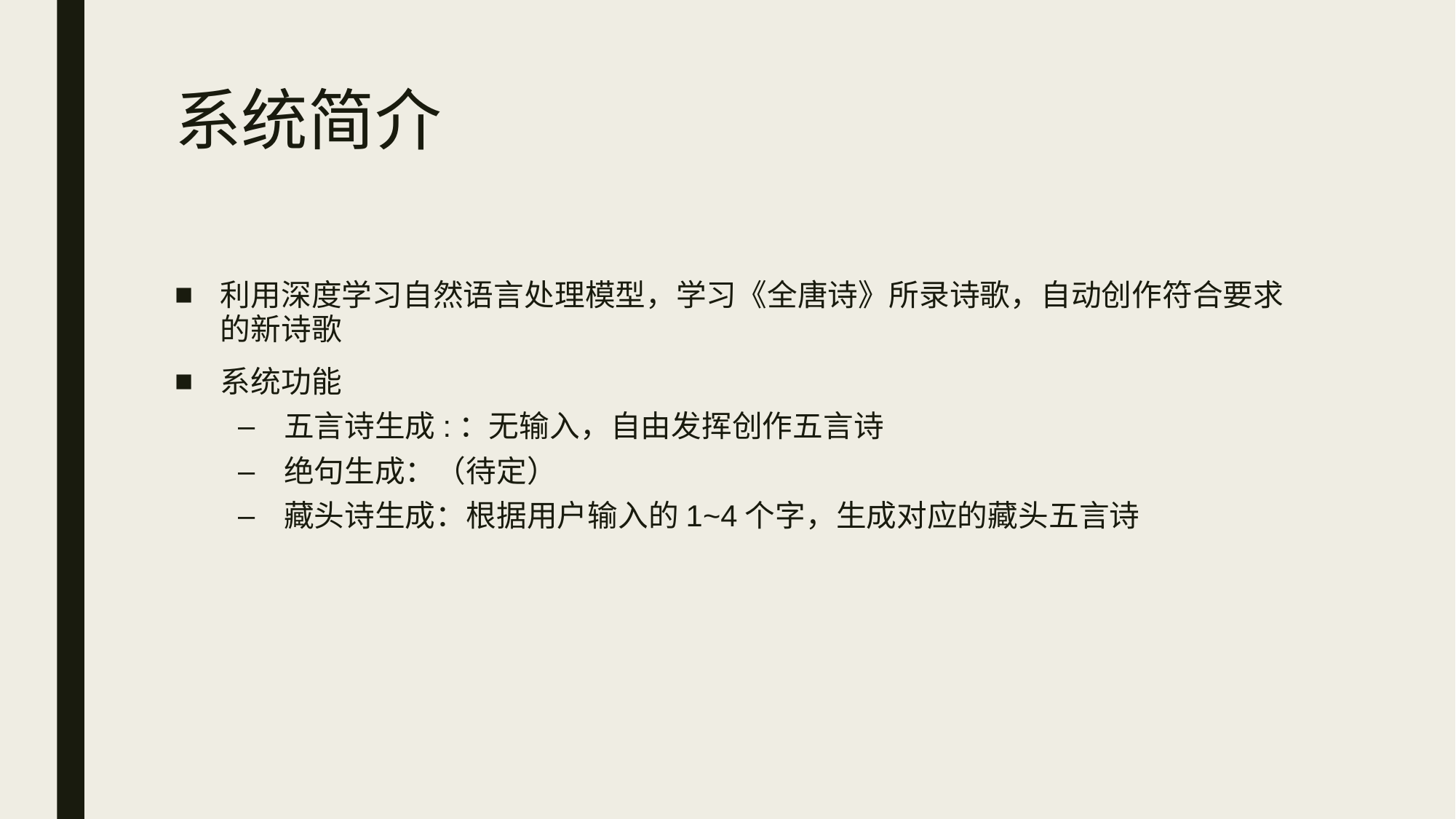

# 系统简介
利用深度学习自然语言处理模型，学习《全唐诗》所录诗歌，自动创作符合要求的新诗歌
系统功能
五言诗生成:：无输入，自由发挥创作五言诗
绝句生成：（待定）
藏头诗生成：根据用户输入的1~4个字，生成对应的藏头五言诗